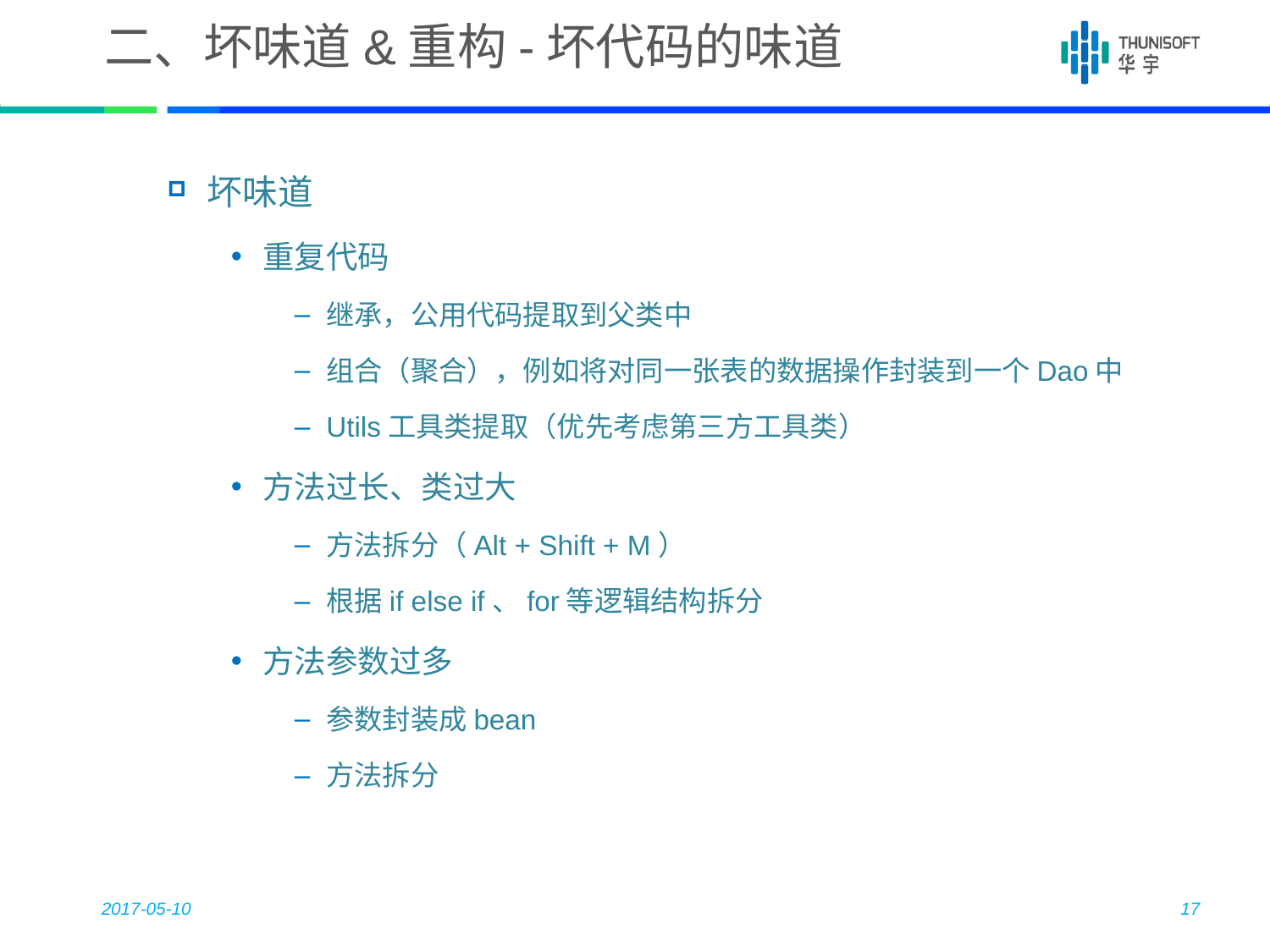

# 二、坏味道&重构-坏代码的味道
坏味道
重复代码
继承，公用代码提取到父类中
组合（聚合），例如将对同一张表的数据操作封装到一个Dao中
Utils工具类提取（优先考虑第三方工具类）
方法过长、类过大
方法拆分（Alt + Shift + M）
根据if else if、for等逻辑结构拆分
方法参数过多
参数封装成bean
方法拆分

2017-05-10
17